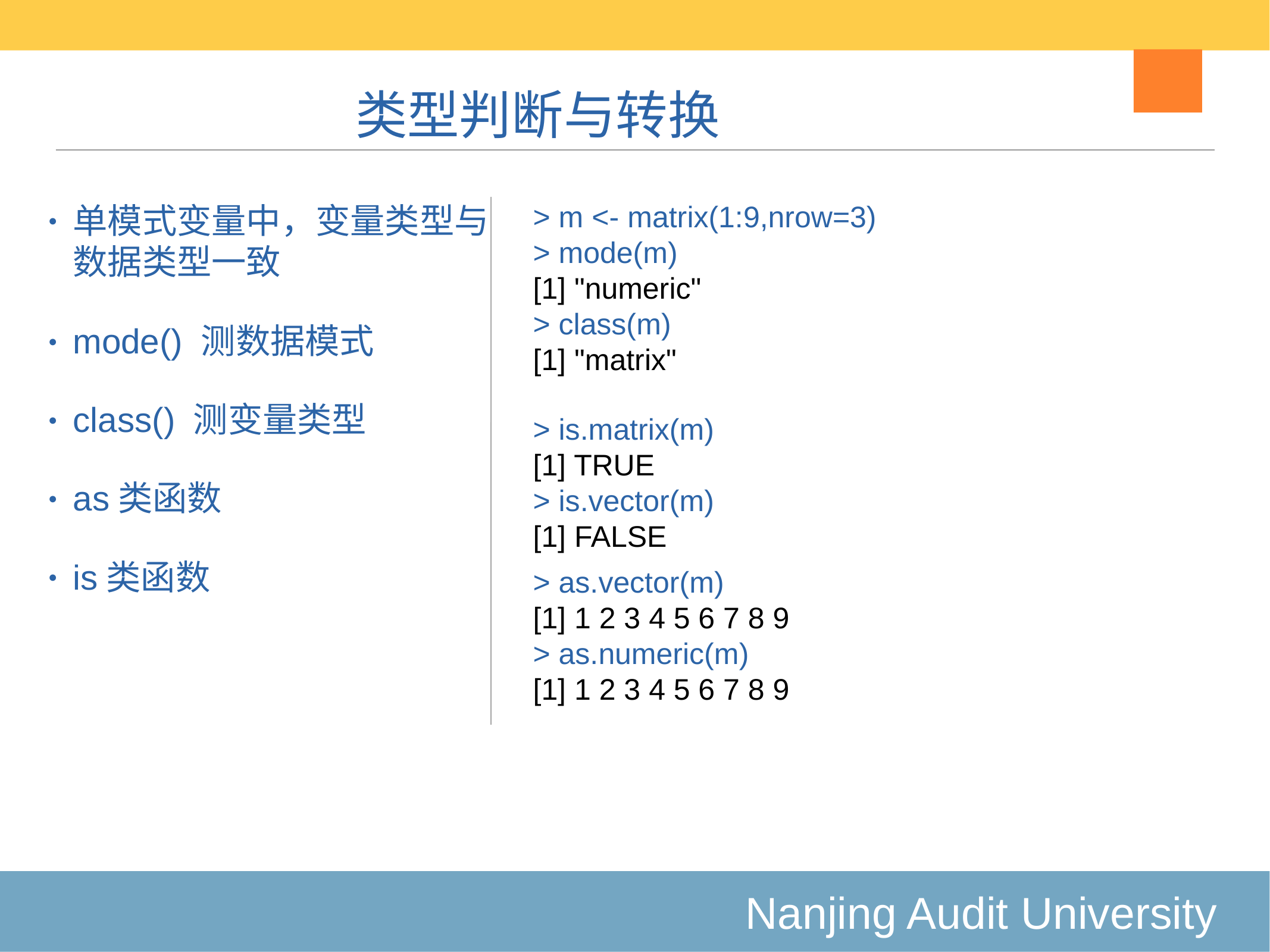

# 类型判断与转换
单模式变量中，变量类型与数据类型一致
mode() 测数据模式
class() 测变量类型
as类函数
is类函数

> m <- matrix(1:9,nrow=3)
> mode(m)
[1] "numeric"
> class(m)
[1] "matrix"
> is.matrix(m)
[1] TRUE
> is.vector(m)
[1] FALSE
> as.vector(m)
[1] 1 2 3 4 5 6 7 8 9
> as.numeric(m)
[1] 1 2 3 4 5 6 7 8 9